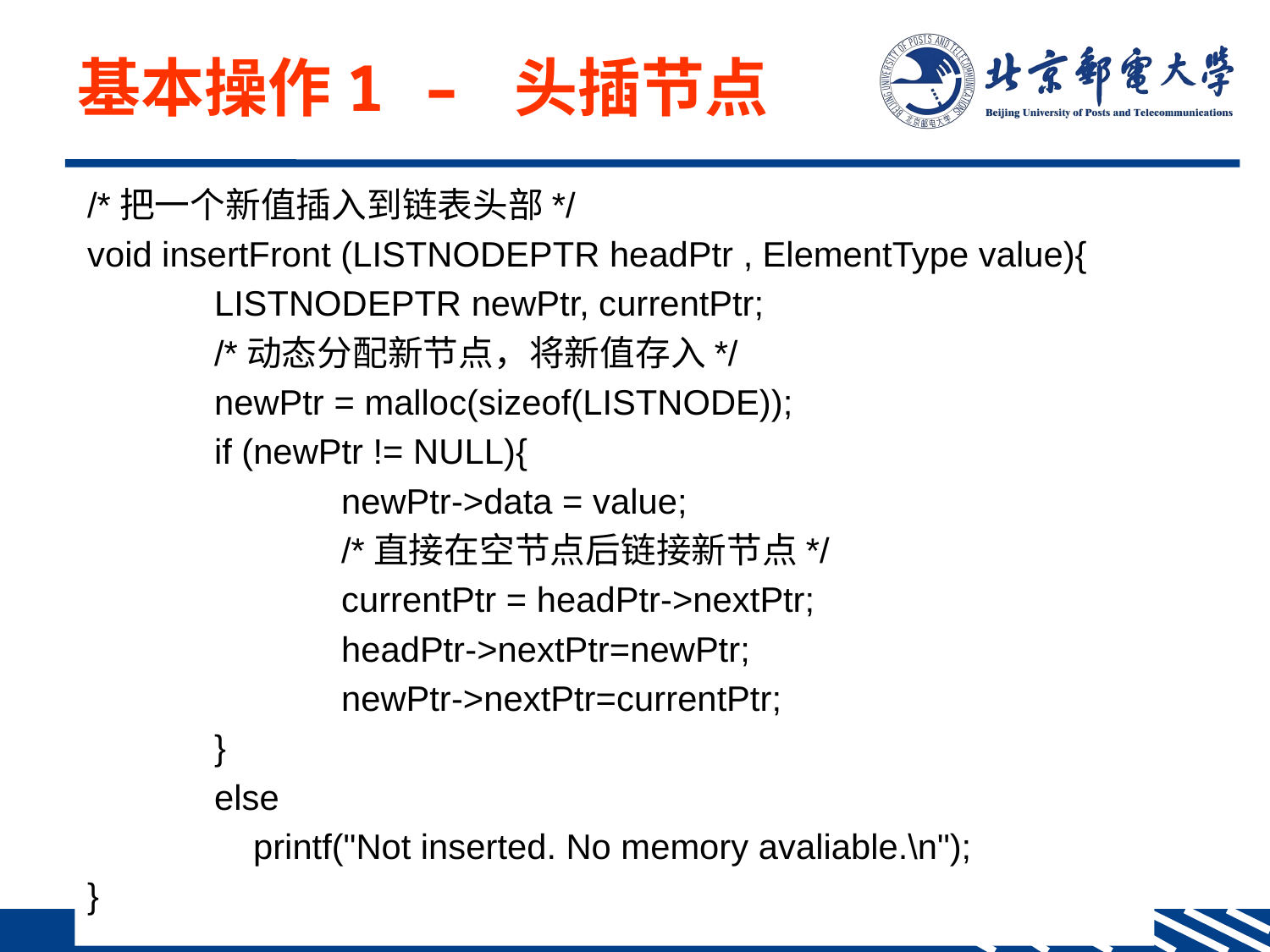

基本操作1 – 头插节点
/*把一个新值插入到链表头部*/
void insertFront (LISTNODEPTR headPtr , ElementType value){
	LISTNODEPTR newPtr, currentPtr;
	/*动态分配新节点，将新值存入*/
	newPtr = malloc(sizeof(LISTNODE));
	if (newPtr != NULL){
		newPtr->data = value;
		/*直接在空节点后链接新节点*/
		currentPtr = headPtr->nextPtr;
		headPtr->nextPtr=newPtr;
		newPtr->nextPtr=currentPtr;
	}
	else
	    printf("Not inserted. No memory avaliable.\n");
}